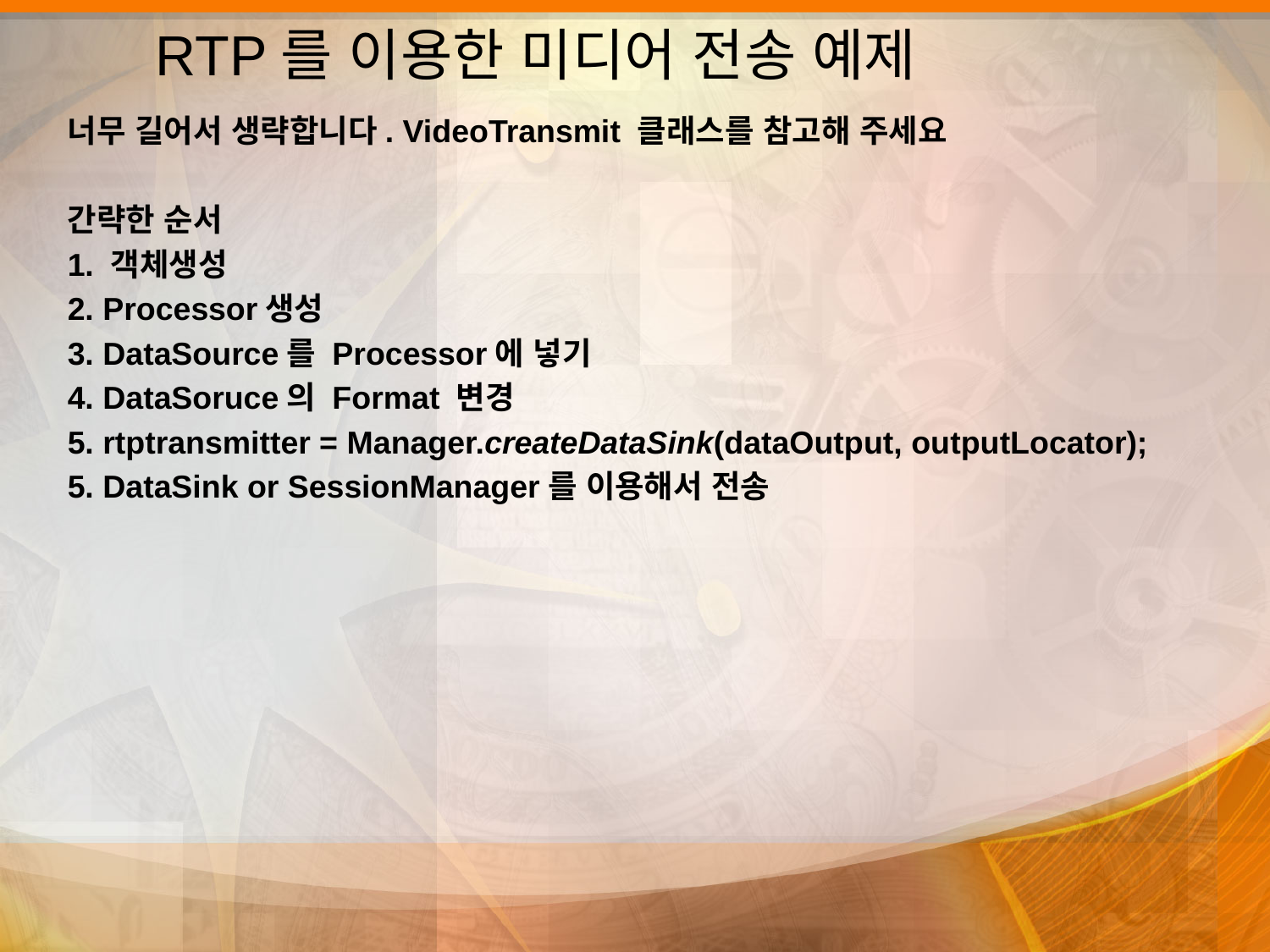

# RTP를 이용한 미디어 전송 예제
너무 길어서 생략합니다. VideoTransmit 클래스를 참고해 주세요

간략한 순서
1. 객체생성
2. Processor생성
3. DataSource를 Processor에 넣기
4. DataSoruce의 Format 변경
5. rtptransmitter = Manager.createDataSink(dataOutput, outputLocator);
5. DataSink or SessionManager를 이용해서 전송